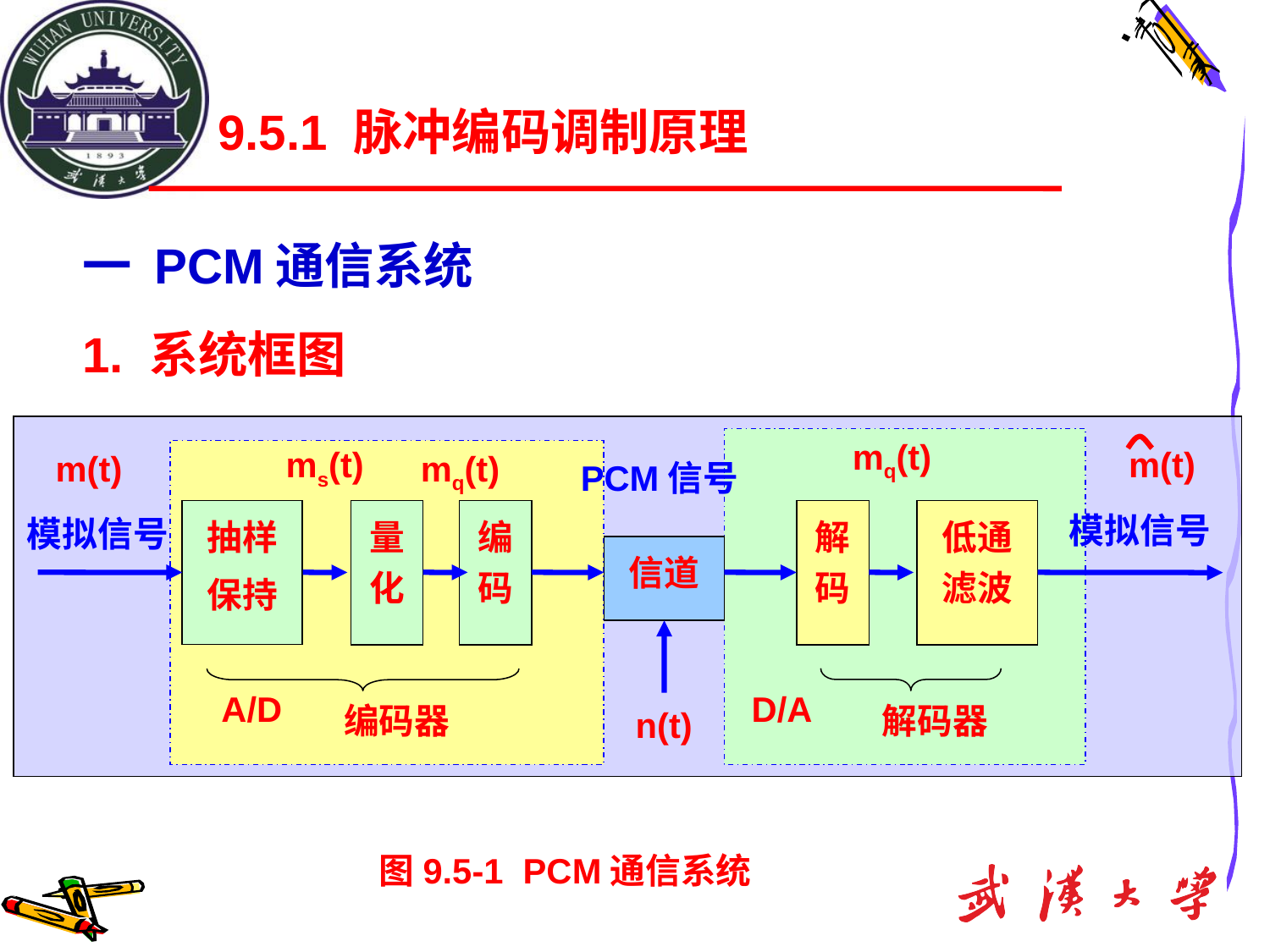

# 9.5.1 脉冲编码调制原理
一 PCM通信系统
1. 系统框图

mq(t)
ms(t)
m(t)

m(t)

mq(t)
PCM信号
抽样
保持
量化
编码
解
码
低通滤波
模拟信号
模拟信号

信道

A/D
D/A
编码器
解码器
n(t)
图9.5-1  PCM通信系统